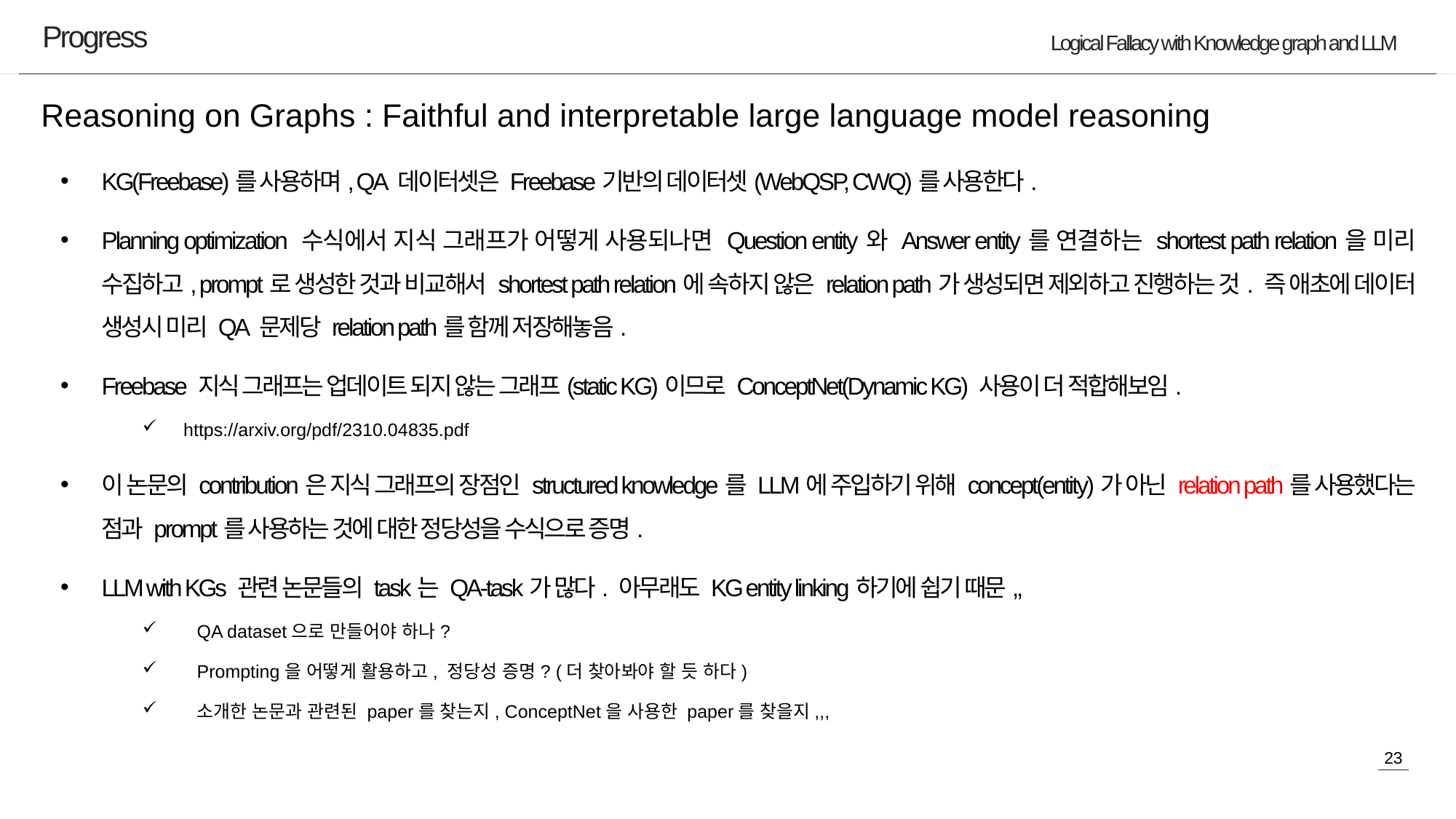

Progress
Reasoning on Graphs : Faithful and interpretable large language model reasoning
KG(Freebase)를 사용하며, QA 데이터셋은 Freebase기반의 데이터셋(WebQSP, CWQ)를 사용한다.
Planning optimization 수식에서 지식 그래프가 어떻게 사용되나면 Question entity와 Answer entity를 연결하는 shortest path relation을 미리 수집하고, prompt로 생성한 것과 비교해서 shortest path relation에 속하지 않은 relation path가 생성되면 제외하고 진행하는 것. 즉 애초에 데이터 생성시 미리 QA 문제당 relation path를 함께 저장해놓음.
Freebase 지식 그래프는 업데이트 되지 않는 그래프(static KG)이므로 ConceptNet(Dynamic KG) 사용이 더 적합해보임.
https://arxiv.org/pdf/2310.04835.pdf
이 논문의 contribution은 지식 그래프의 장점인 structured knowledge를 LLM에 주입하기 위해 concept(entity)가 아닌 relation path를 사용했다는 점과 prompt를 사용하는 것에 대한 정당성을 수식으로 증명.
LLM with KGs 관련 논문들의 task는 QA-task가 많다. 아무래도 KG entity linking하기에 쉽기 때문,,
QA dataset으로 만들어야 하나?
Prompting을 어떻게 활용하고, 정당성 증명? (더 찾아봐야 할 듯 하다)
소개한 논문과 관련된 paper를 찾는지, ConceptNet을 사용한 paper를 찾을지,,,